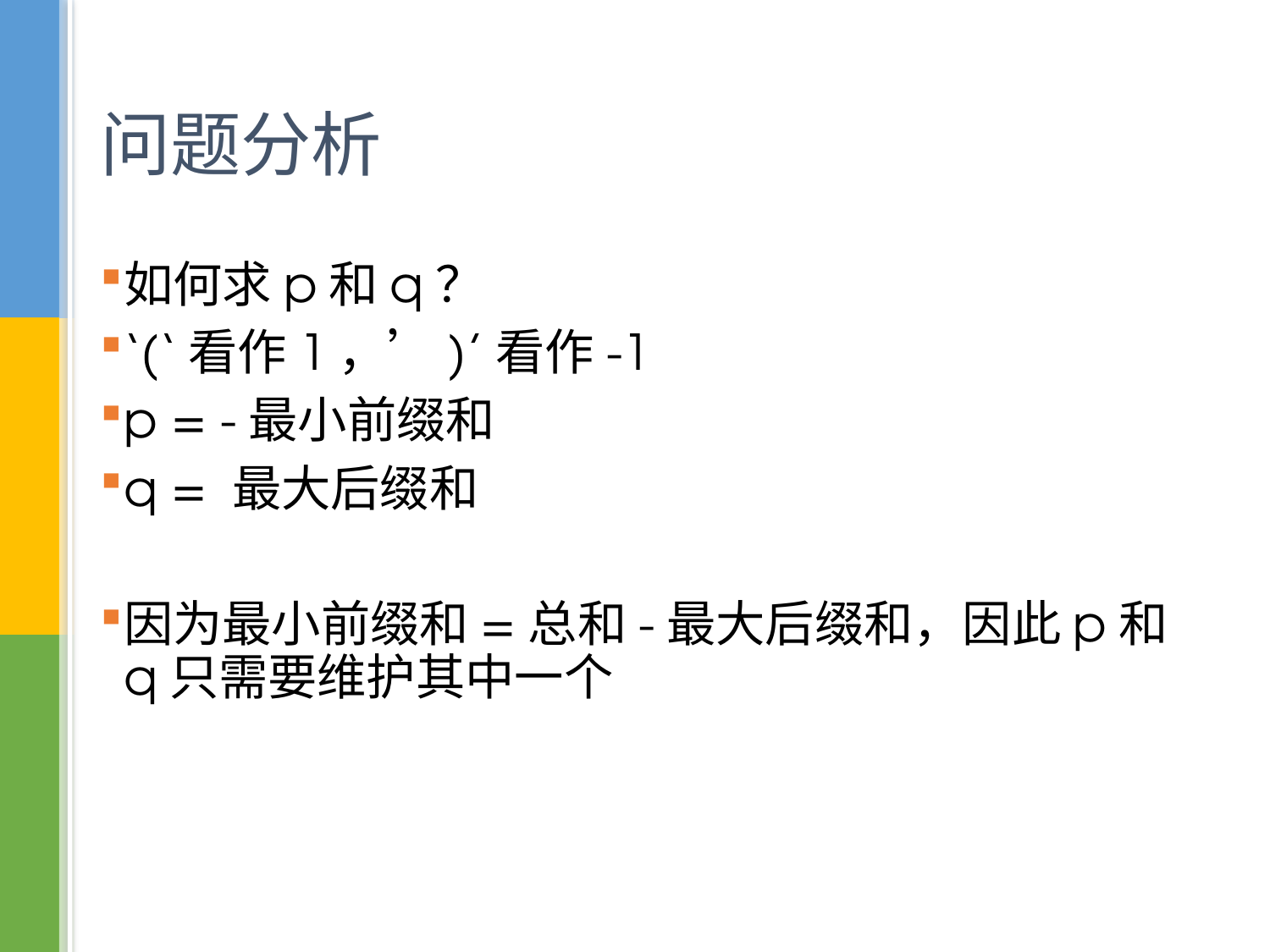

# 问题分析
如何求p和q？
‘(‘看作1，’)’看作-1
p = -最小前缀和
q = 最大后缀和

因为最小前缀和=总和-最大后缀和，因此p和q只需要维护其中一个